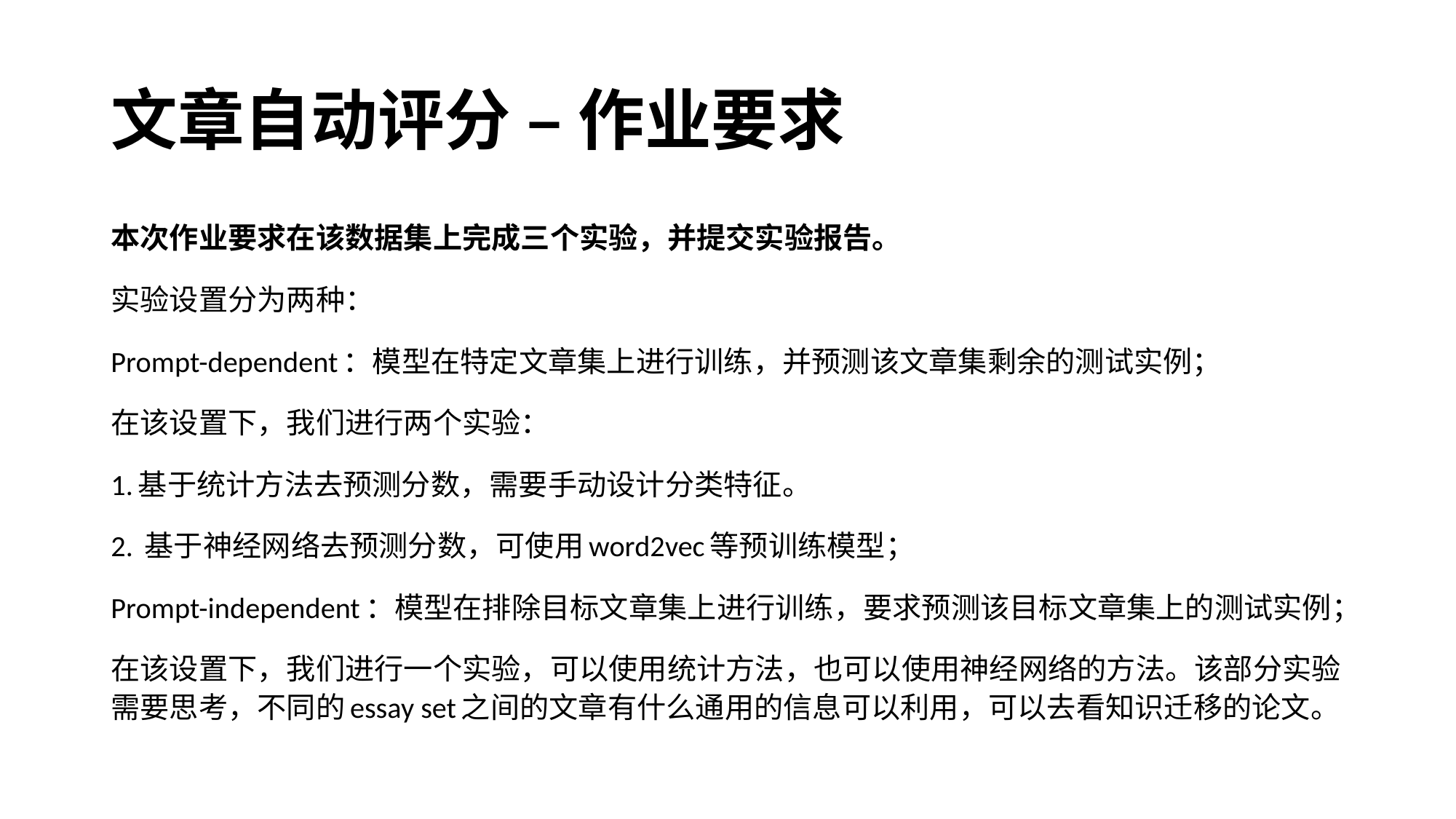

# 文章自动评分 – 作业要求
本次作业要求在该数据集上完成三个实验，并提交实验报告。
实验设置分为两种：
Prompt-dependent：模型在特定文章集上进行训练，并预测该文章集剩余的测试实例；
在该设置下，我们进行两个实验：
1.基于统计方法去预测分数，需要手动设计分类特征。
2. 基于神经网络去预测分数，可使用word2vec等预训练模型；
Prompt-independent：模型在排除目标文章集上进行训练，要求预测该目标文章集上的测试实例；
在该设置下，我们进行一个实验，可以使用统计方法，也可以使用神经网络的方法。该部分实验需要思考，不同的essay set之间的文章有什么通用的信息可以利用，可以去看知识迁移的论文。